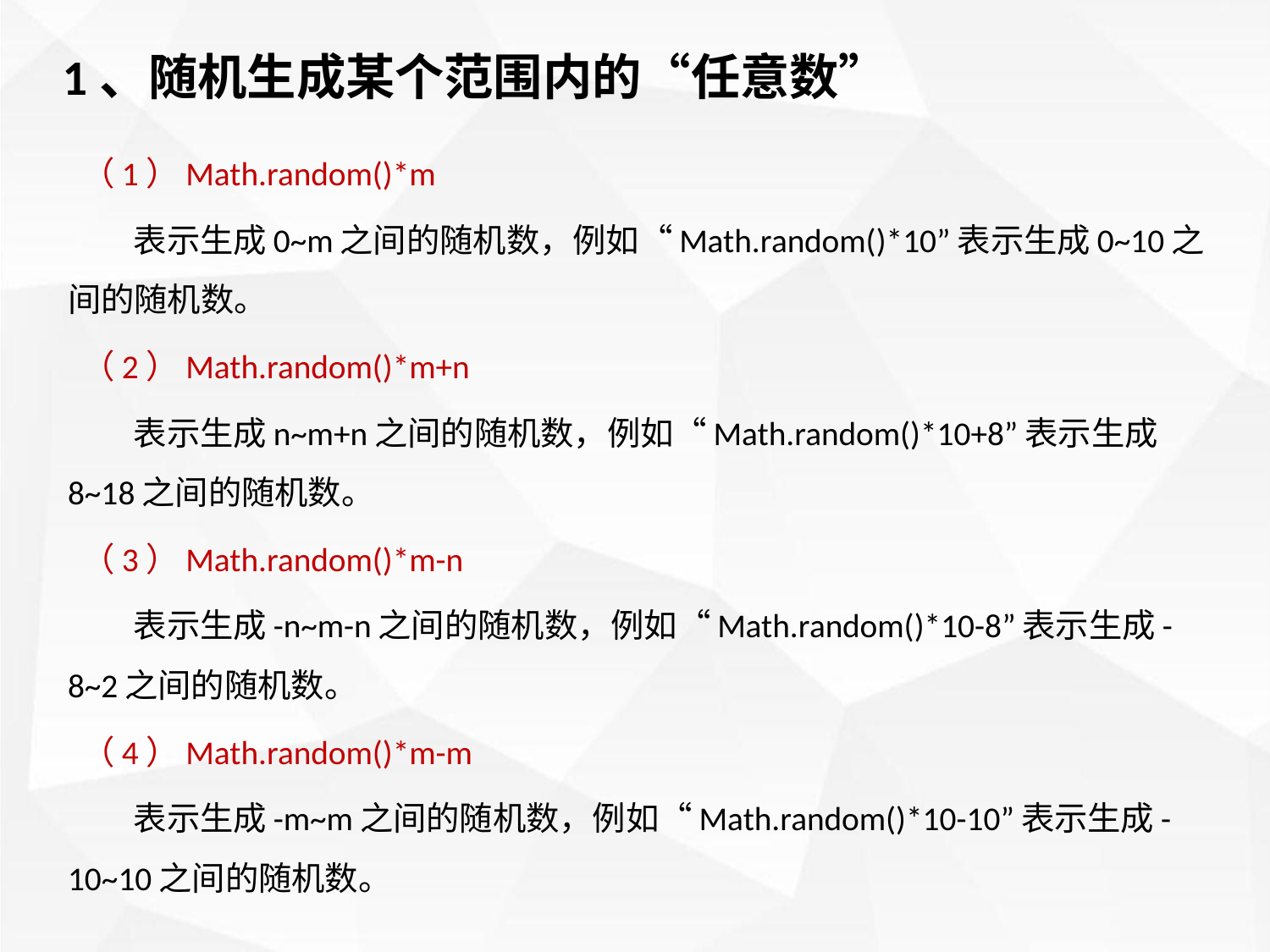

1、随机生成某个范围内的“任意数”
 （1）Math.random()*m
        表示生成0~m之间的随机数，例如“Math.random()*10”表示生成0~10之间的随机数。
 （2）Math.random()*m+n
        表示生成n~m+n之间的随机数，例如“Math.random()*10+8”表示生成8~18之间的随机数。
 （3）Math.random()*m-n
        表示生成-n~m-n之间的随机数，例如“Math.random()*10-8”表示生成-8~2之间的随机数。
 （4）Math.random()*m-m
        表示生成-m~m之间的随机数，例如“Math.random()*10-10”表示生成-10~10之间的随机数。